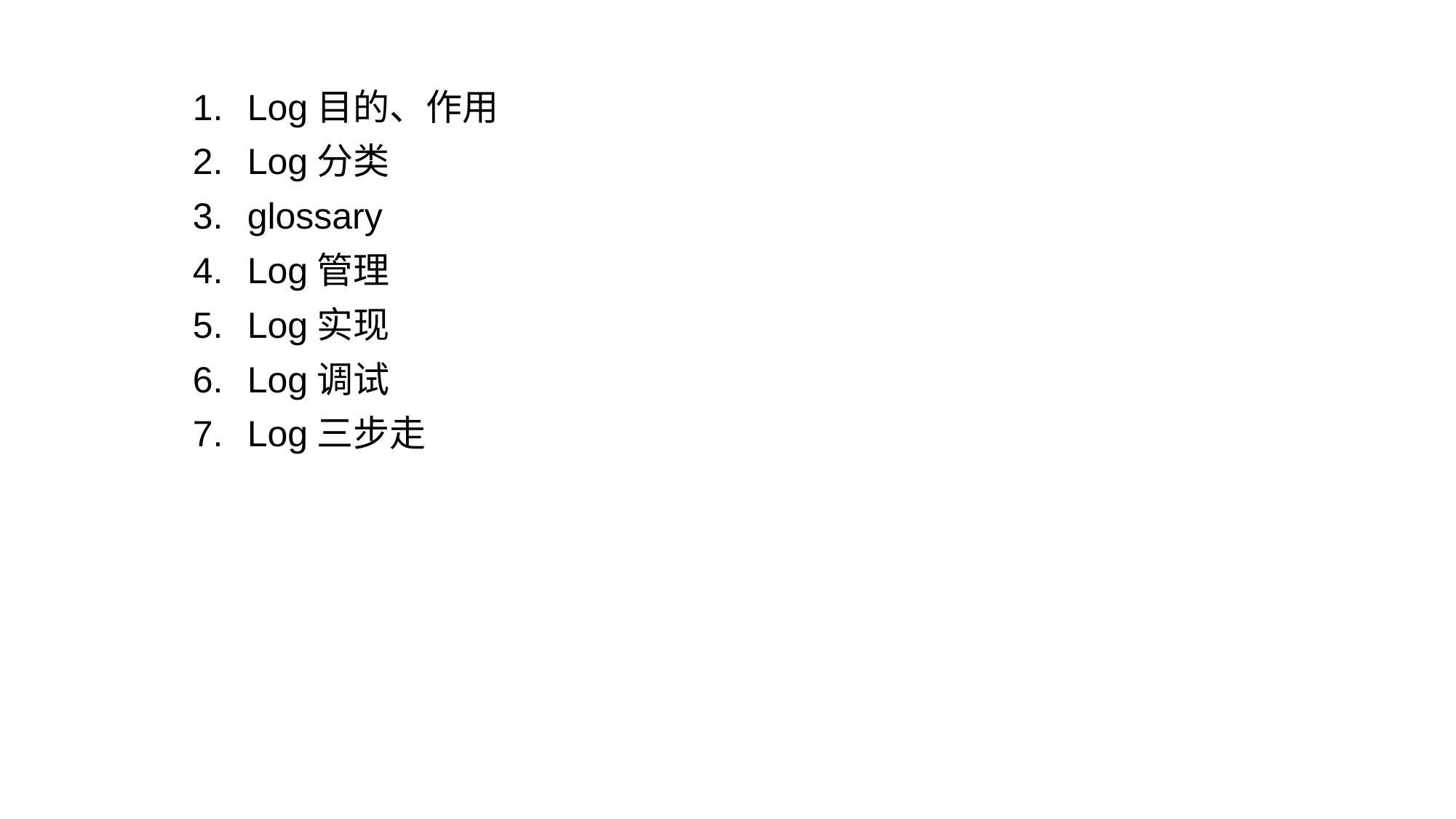

Log目的、作用
Log分类
glossary
Log管理
Log实现
Log调试
Log三步走